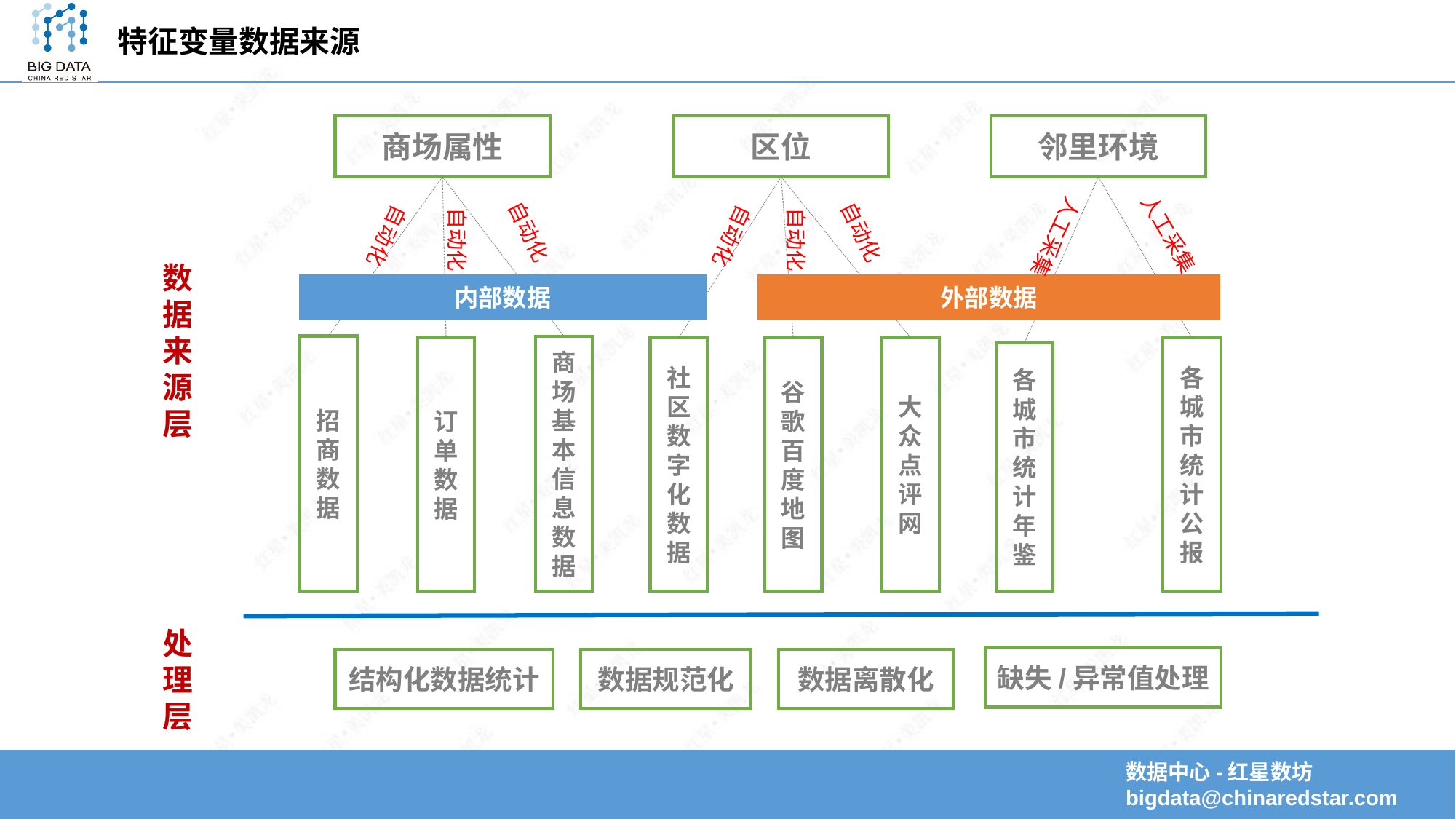

特征变量数据来源
商场属性
区位
邻里环境
人工采集
人工采集
自动化
自动化
自动化
自动化
自动化
自动化
数据来源层
内部数据
外部数据
招商数据
商场基本信息数据
订单数据
大众点评网
社区数字化数据
谷歌百度地图
各城市统计公报
各城市统计年鉴
处理层
缺失/异常值处理
结构化数据统计
数据规范化
数据离散化